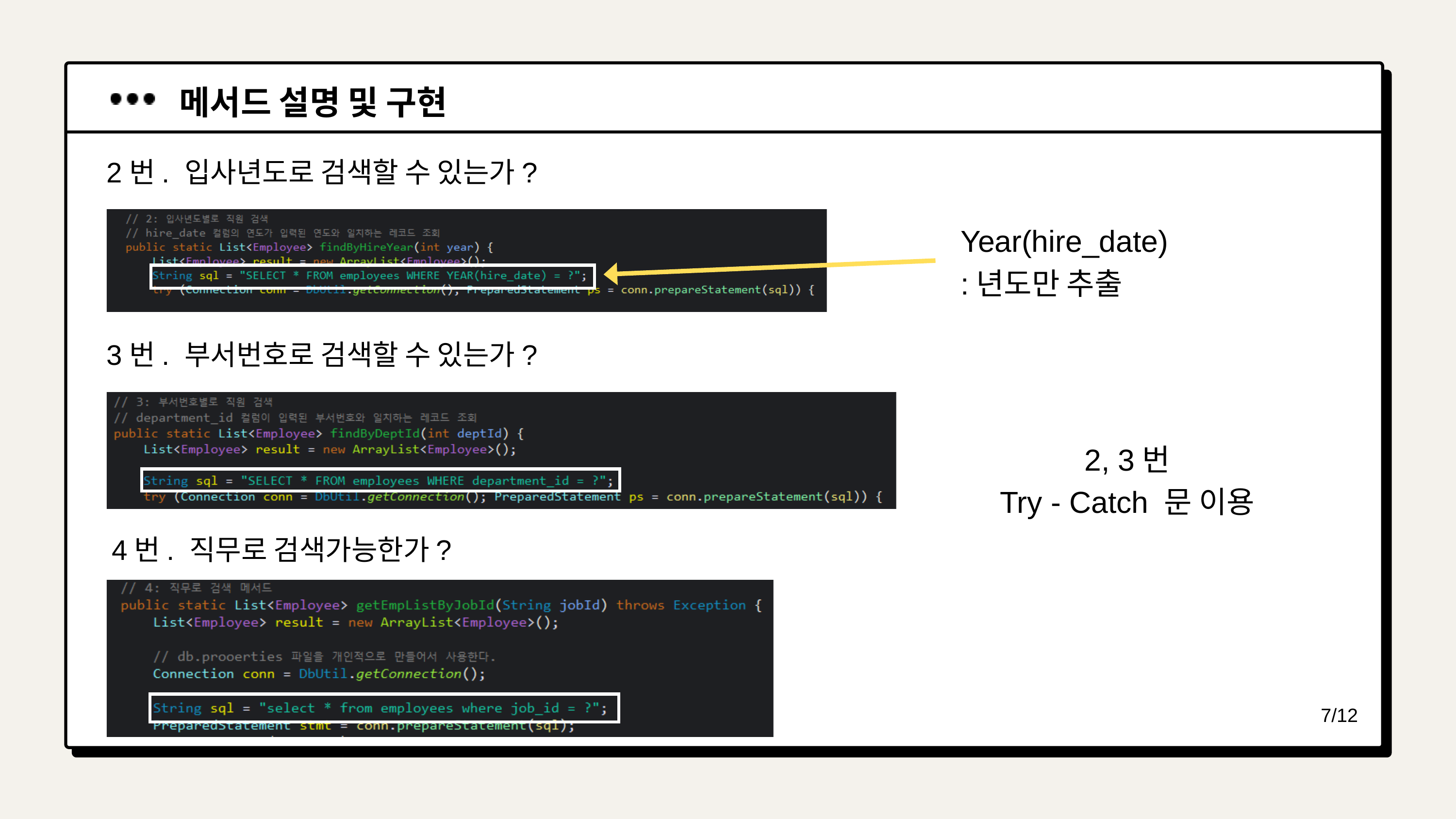

메서드 설명 및 구현

2번. 입사년도로 검색할 수 있는가?

Year(hire_date)
:년도만 추출

3번. 부서번호로 검색할 수 있는가?

2, 3번
Try - Catch 문 이용
4번. 직무로 검색가능한가?

7/12